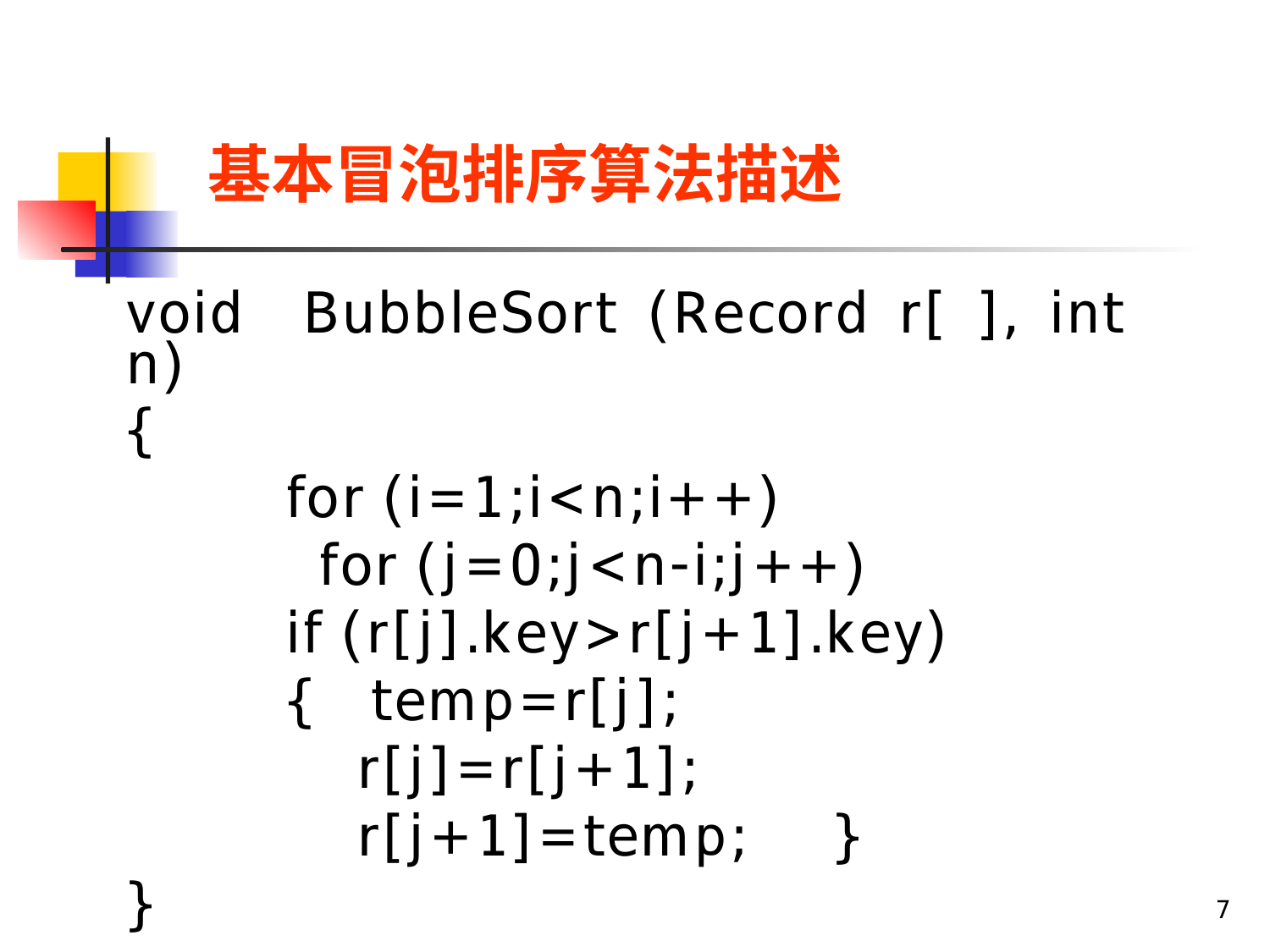

基本冒泡排序算法描述
void  BubbleSort (Record r[ ], int n)
{
	  for (i=1;i<n;i++)
	    for (j=0;j<n-i;j++)
	  if (r[j].key>r[j+1].key)
	  {   temp=r[j];
              r[j]=r[j+1];
              r[j+1]=temp;     }
}
7